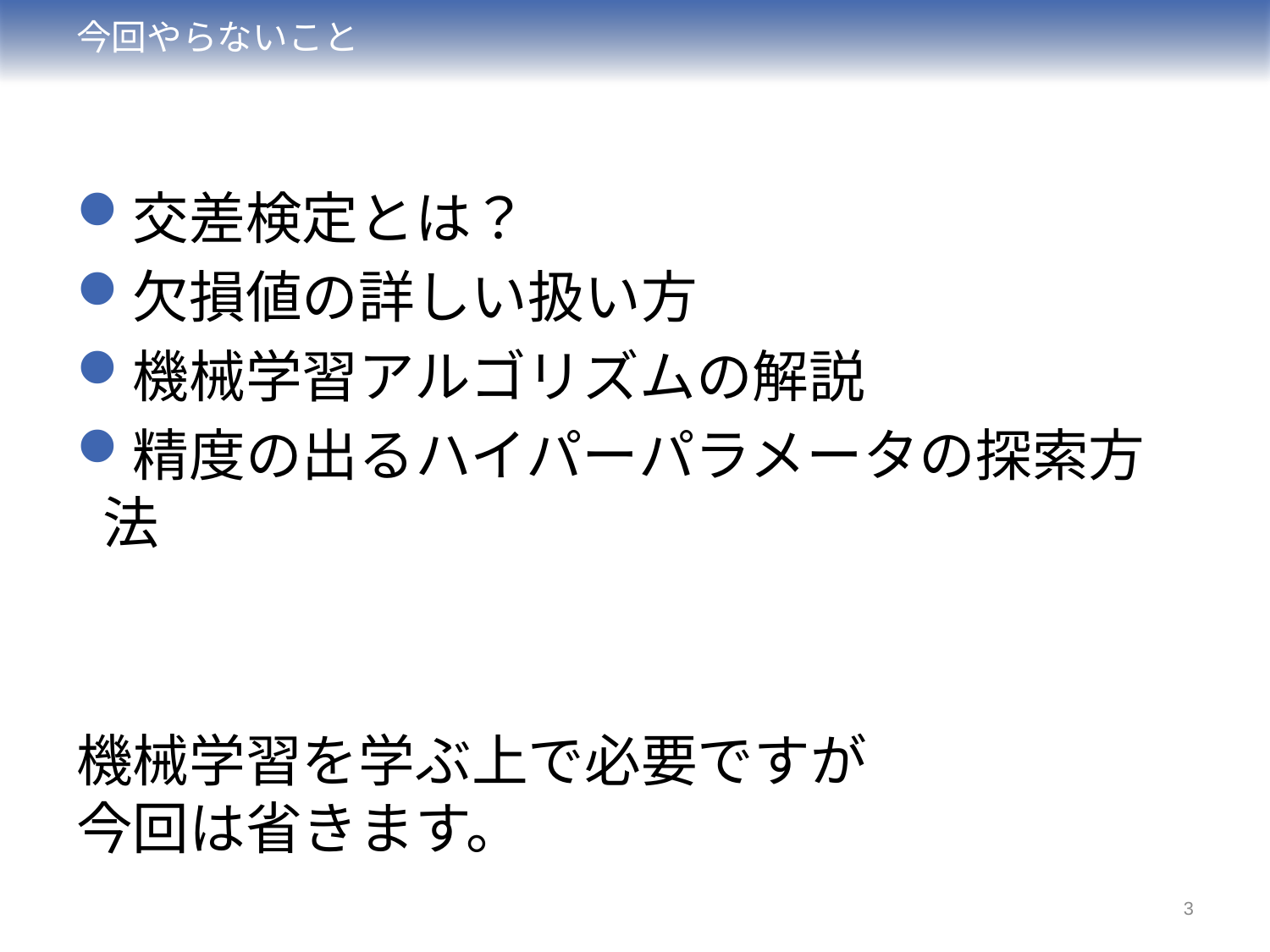

# 今回やらないこと
交差検定とは？
欠損値の詳しい扱い方
機械学習アルゴリズムの解説
精度の出るハイパーパラメータの探索方法

機械学習を学ぶ上で必要ですが
今回は省きます。

3